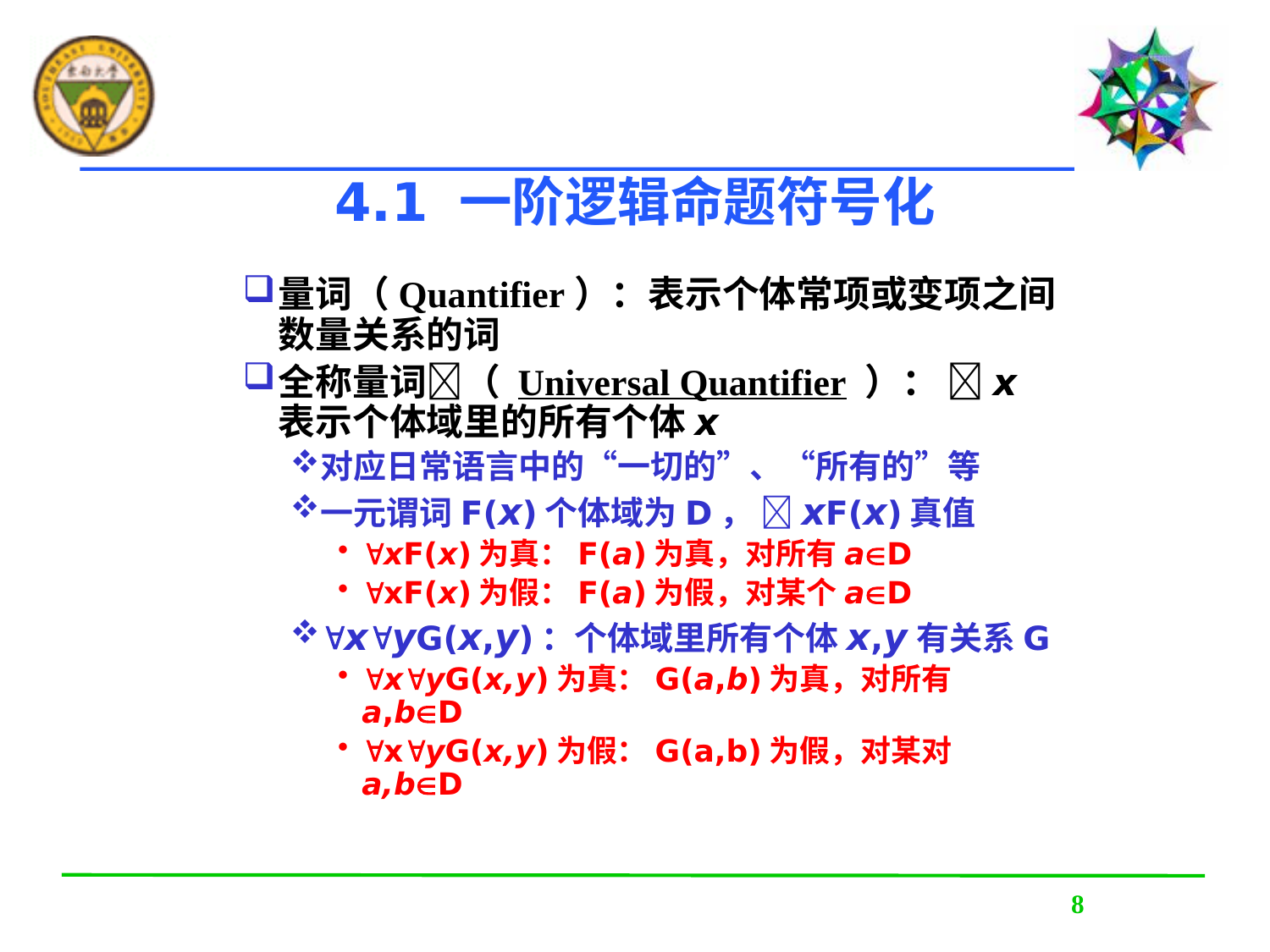

4.1 一阶逻辑命题符号化
量词（Quantifier）：表示个体常项或变项之间数量关系的词
全称量词∀（ Universal Quantifier ）： ∀x表示个体域里的所有个体x
对应日常语言中的“一切的”、“所有的”等
一元谓词F(x)个体域为D， ∀xF(x)真值
∀xF(x)为真：F(a)为真，对所有a∈D
∀xF(x)为假：F(a)为假，对某个a∈D
∀x∀yG(x,y)：个体域里所有个体x,y有关系G
∀x∀yG(x,y)为真：G(a,b)为真，对所有a,b∈D
∀x∀yG(x,y)为假：G(a,b)为假，对某对a,b∈D